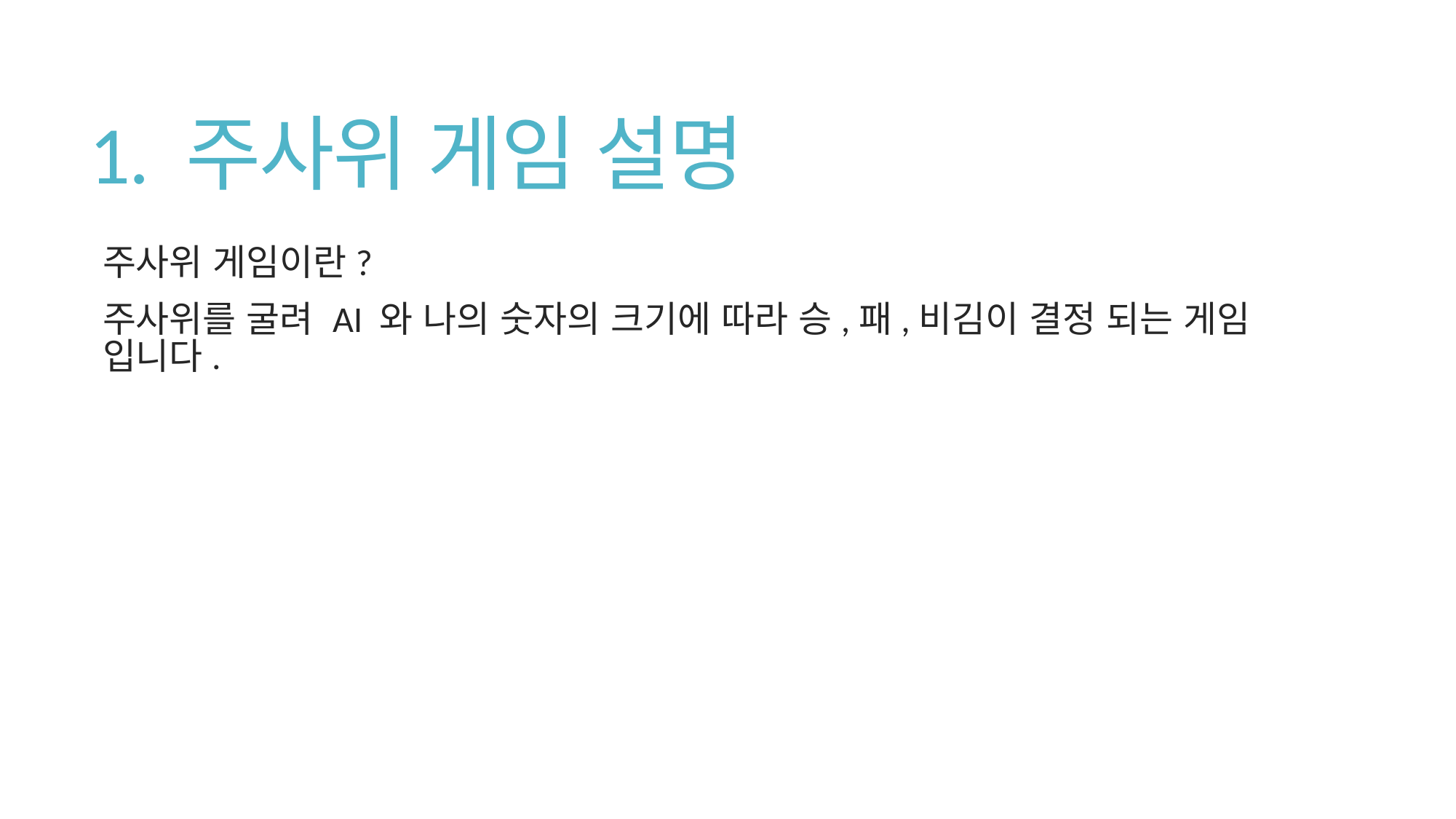

# 1. 주사위 게임 설명
주사위 게임이란?
주사위를 굴려 AI 와 나의 숫자의 크기에 따라 승,패,비김이 결정 되는 게임 입니다.